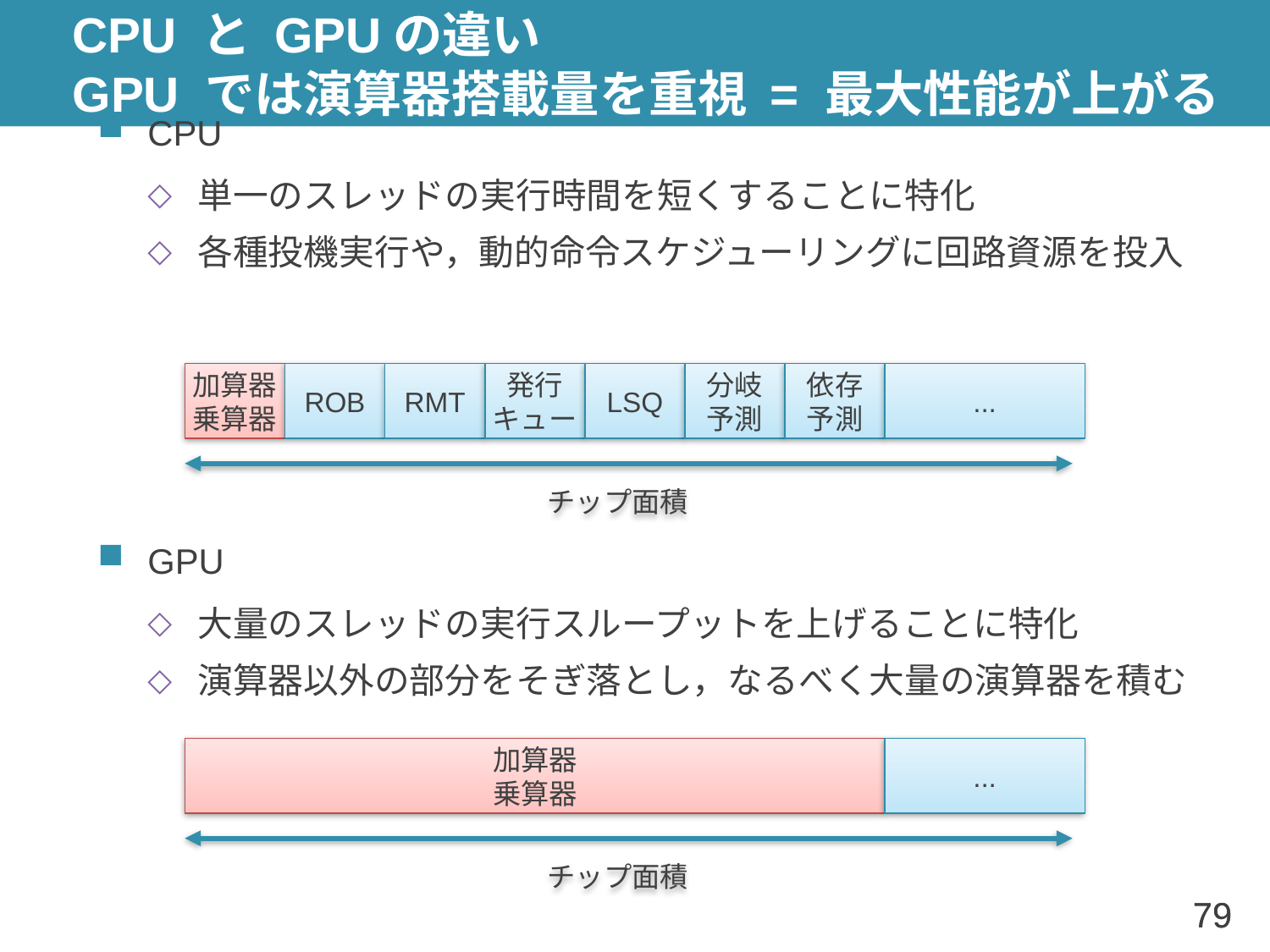

# CPU と GPUの違い GPU では演算器搭載量を重視 = 最大性能が上がる
CPU
単一のスレッドの実行時間を短くすることに特化
各種投機実行や，動的命令スケジューリングに回路資源を投入

GPU
大量のスレッドの実行スループットを上げることに特化
演算器以外の部分をそぎ落とし，なるべく大量の演算器を積む

加算器
乗算器
ROB
RMT
発行
キュー
LSQ
分岐
予測
依存
予測
...
チップ面積
加算器
乗算器
...
チップ面積